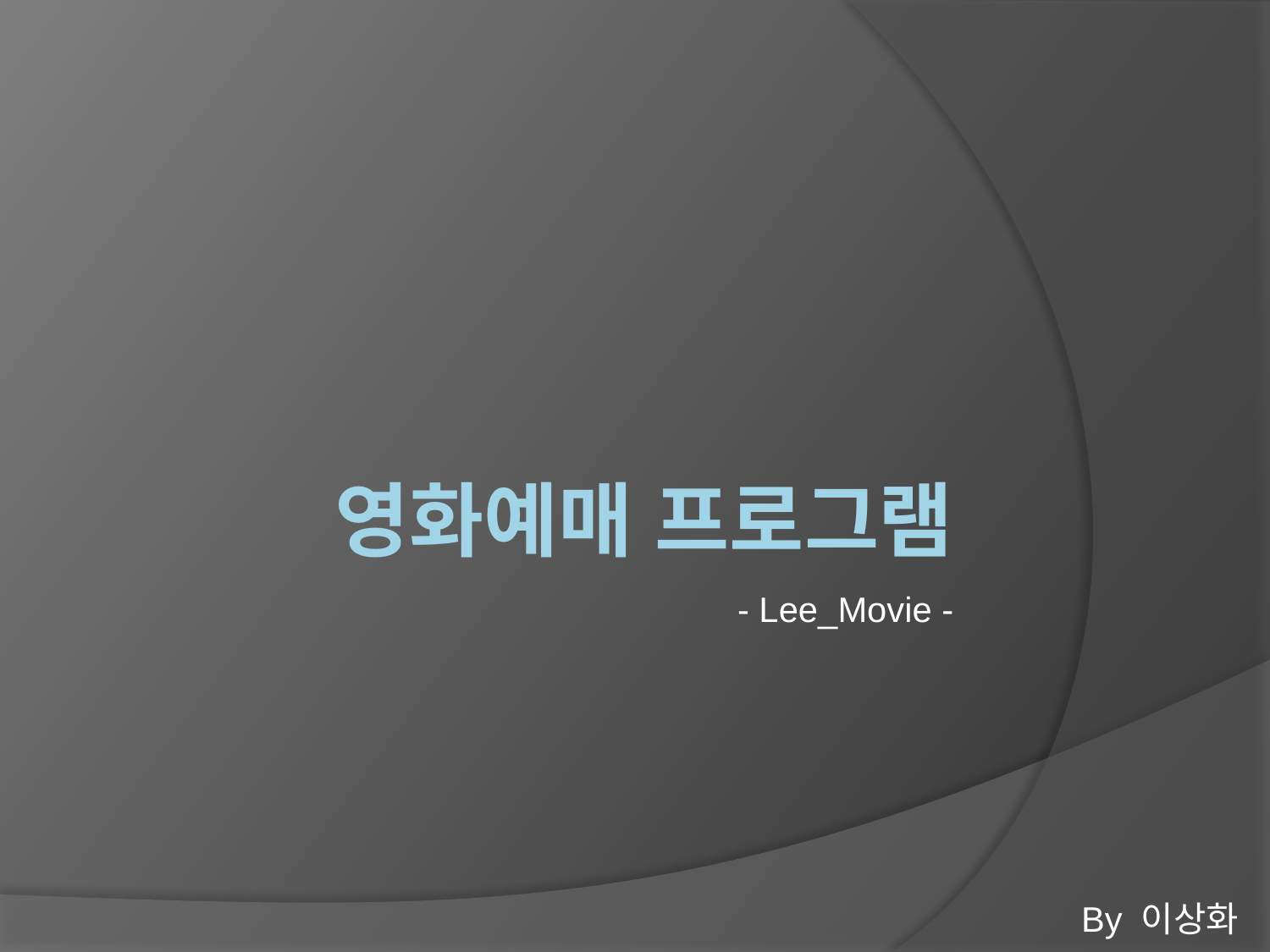

- Lee_Movie -
# 영화예매 프로그램
By 이상화